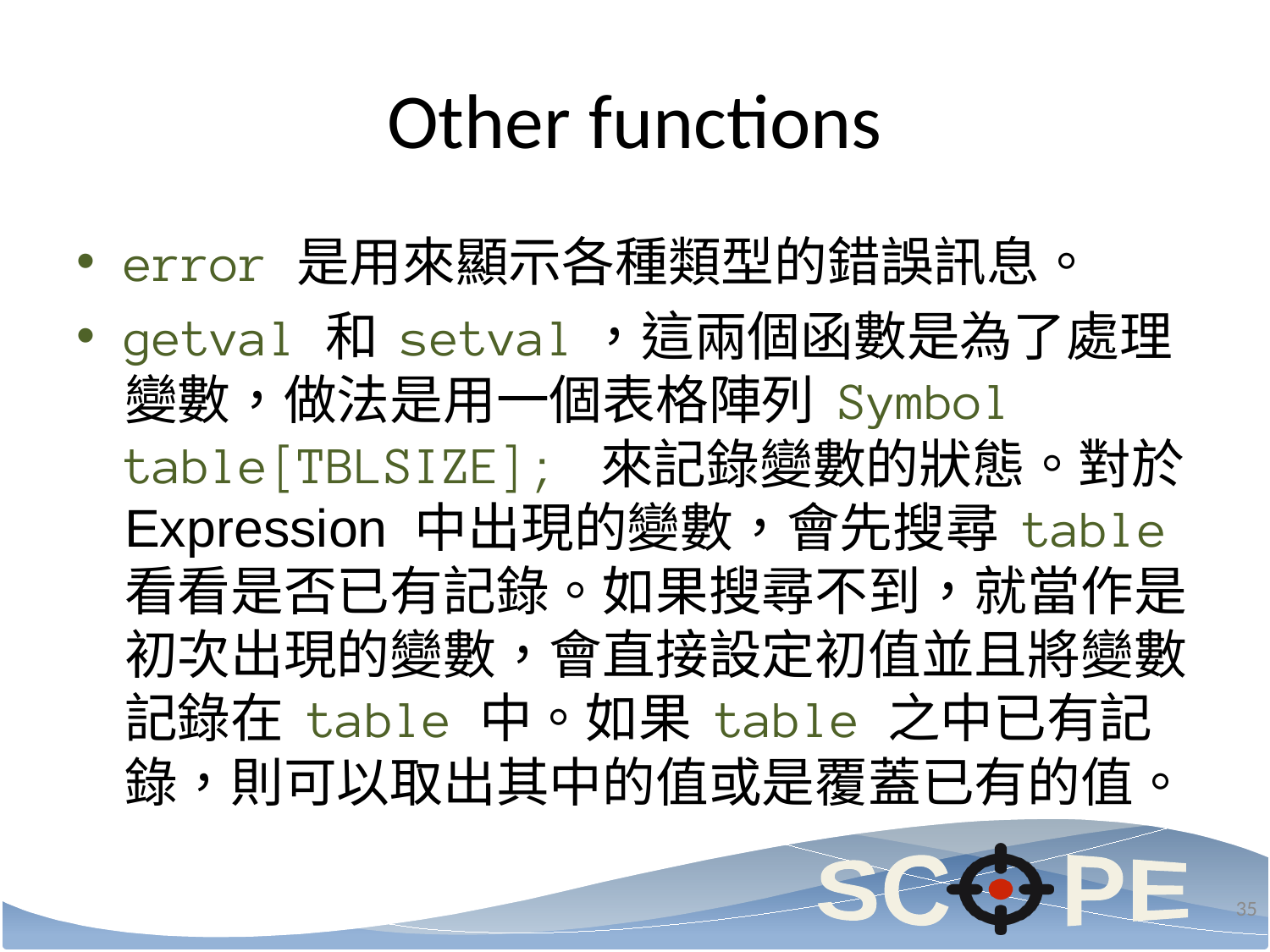

# Other functions
error 是用來顯示各種類型的錯誤訊息。
getval 和 setval，這兩個函數是為了處理變數，做法是用一個表格陣列 Symbol table[TBLSIZE]; 來記錄變數的狀態。對於 Expression 中出現的變數，會先搜尋 table 看看是否已有記錄。如果搜尋不到，就當作是初次出現的變數，會直接設定初值並且將變數記錄在 table 中。如果 table 之中已有記錄，則可以取出其中的值或是覆蓋已有的值。
35